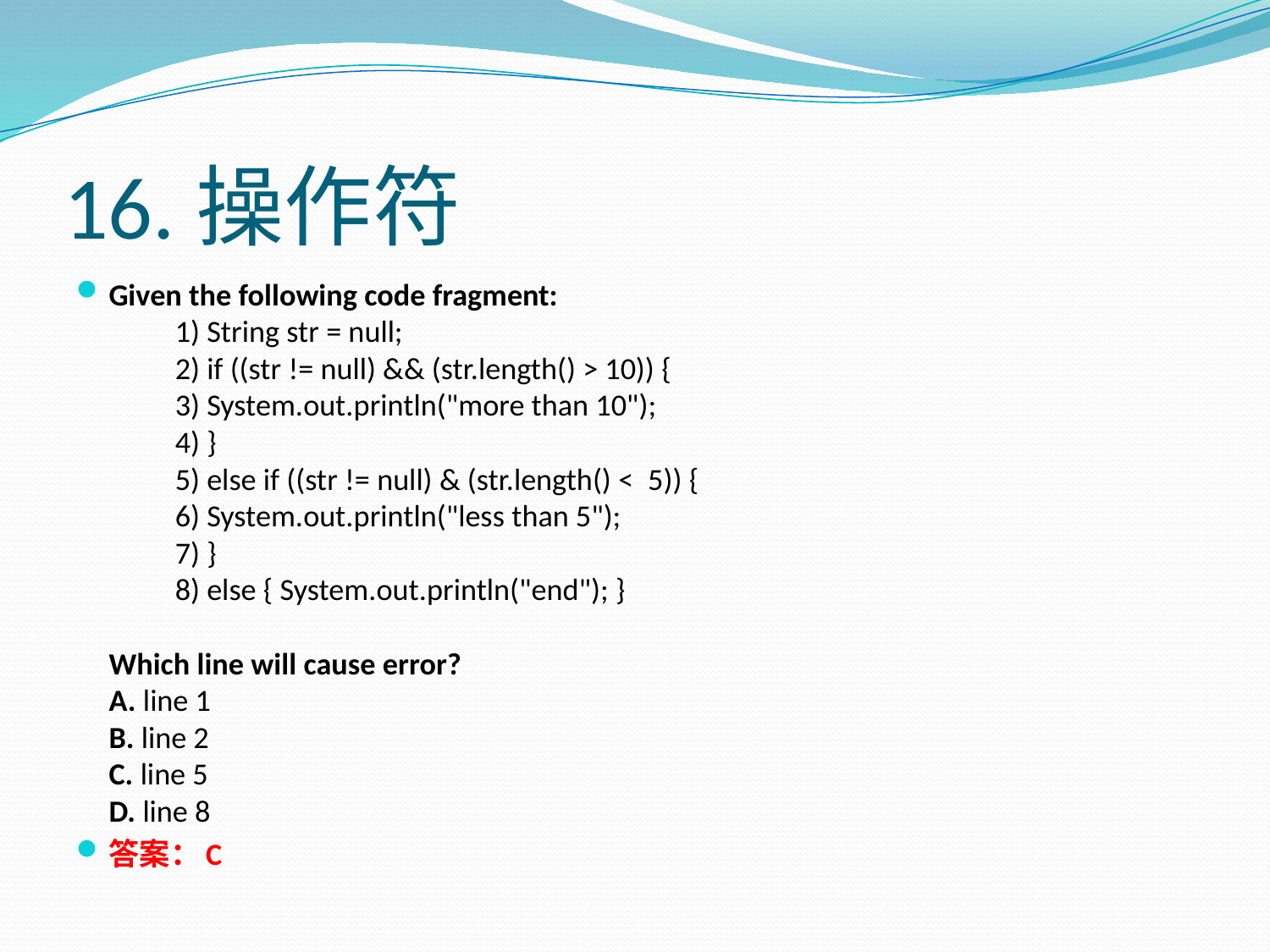

# 16.操作符
Given the following code fragment:
　　1) String str = null;
　　2) if ((str != null) && (str.length() > 10)) {
　　3) System.out.println("more than 10");
　　4) }
　　5) else if ((str != null) & (str.length() <  5)) {
　　6) System.out.println("less than 5");
　　7) }
　　8) else { System.out.println("end"); }
Which line will cause error?
A. line 1
B. line 2
C. line 5
D. line 8
答案：C